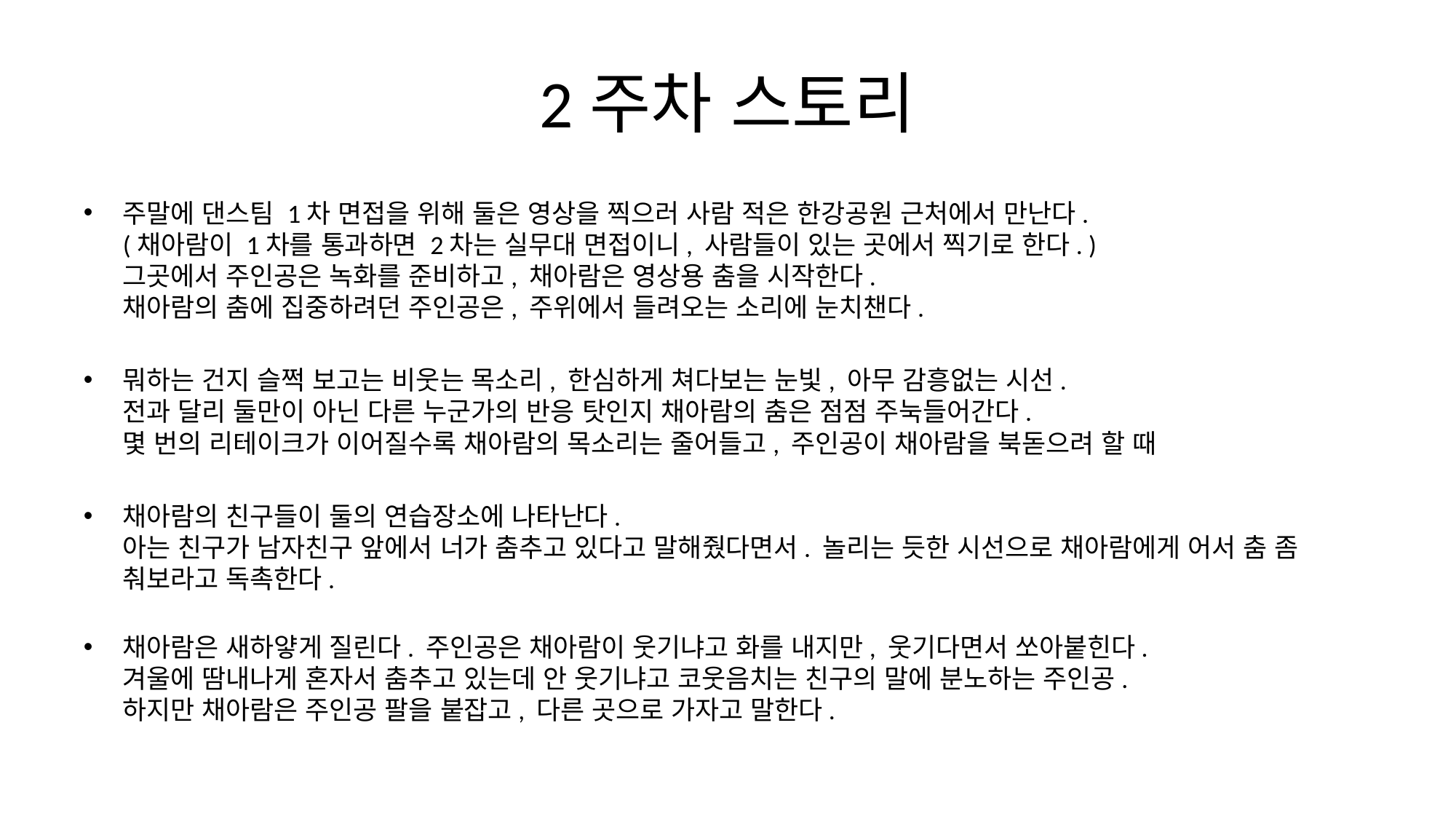

# 2주차 스토리
주말에 댄스팀 1차 면접을 위해 둘은 영상을 찍으러 사람 적은 한강공원 근처에서 만난다.
(채아람이 1차를 통과하면 2차는 실무대 면접이니, 사람들이 있는 곳에서 찍기로 한다. )
그곳에서 주인공은 녹화를 준비하고, 채아람은 영상용 춤을 시작한다.
채아람의 춤에 집중하려던 주인공은, 주위에서 들려오는 소리에 눈치챈다.

뭐하는 건지 슬쩍 보고는 비웃는 목소리, 한심하게 쳐다보는 눈빛, 아무 감흥없는 시선.
전과 달리 둘만이 아닌 다른 누군가의 반응 탓인지 채아람의 춤은 점점 주눅들어간다.
몇 번의 리테이크가 이어질수록 채아람의 목소리는 줄어들고, 주인공이 채아람을 북돋으려 할 때

채아람의 친구들이 둘의 연습장소에 나타난다.
아는 친구가 남자친구 앞에서 너가 춤추고 있다고 말해줬다면서. 놀리는 듯한 시선으로 채아람에게 어서 춤 좀 춰보라고 독촉한다.
채아람은 새하얗게 질린다. 주인공은 채아람이 웃기냐고 화를 내지만, 웃기다면서 쏘아붙힌다.
겨울에 땀내나게 혼자서 춤추고 있는데 안 웃기냐고 코웃음치는 친구의 말에 분노하는 주인공.
하지만 채아람은 주인공 팔을 붙잡고, 다른 곳으로 가자고 말한다.